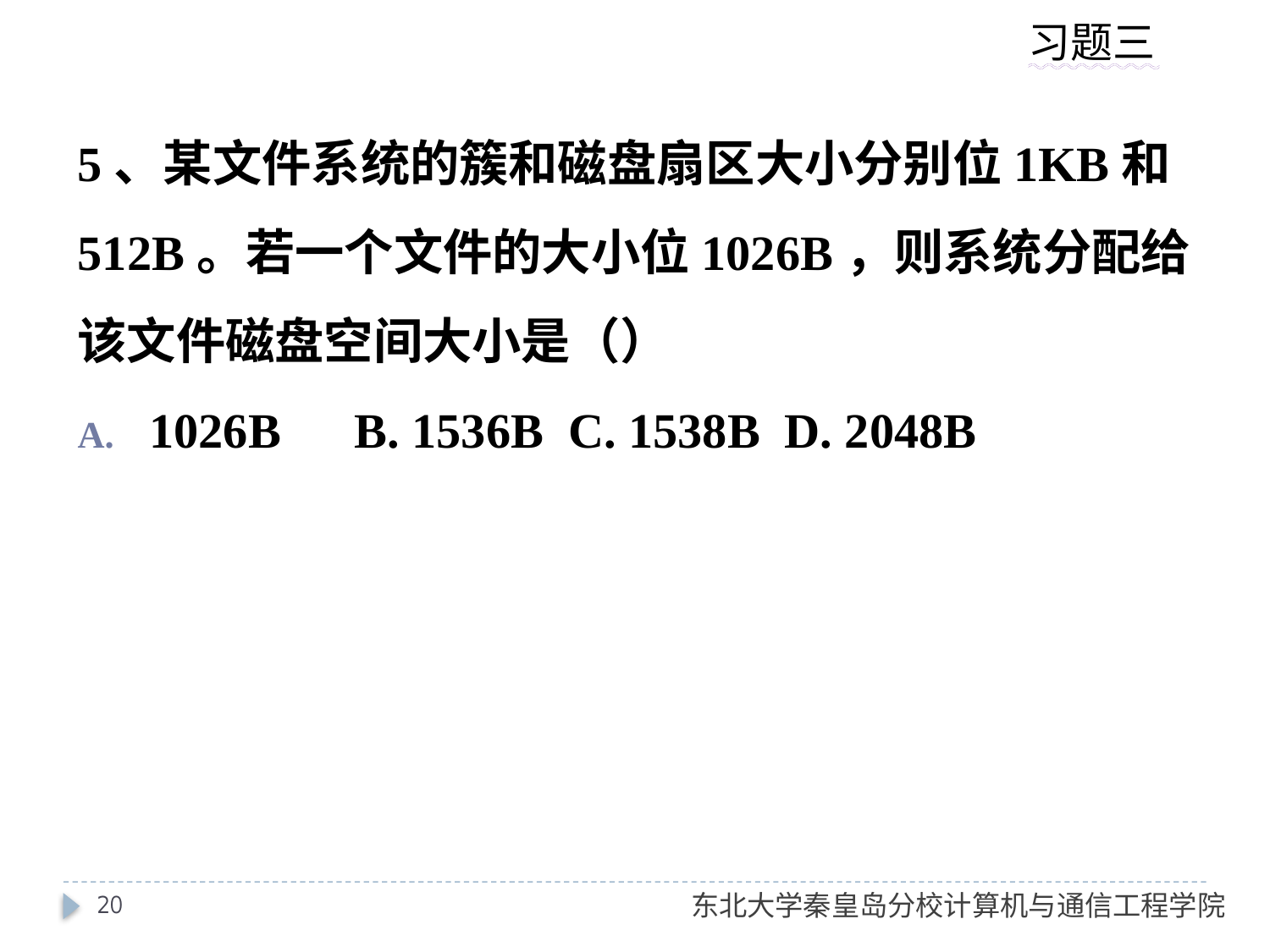

5、某文件系统的簇和磁盘扇区大小分别位1KB和512B。若一个文件的大小位1026B，则系统分配给该文件磁盘空间大小是（）
1026B      B. 1536B  C. 1538B  D. 2048B

20